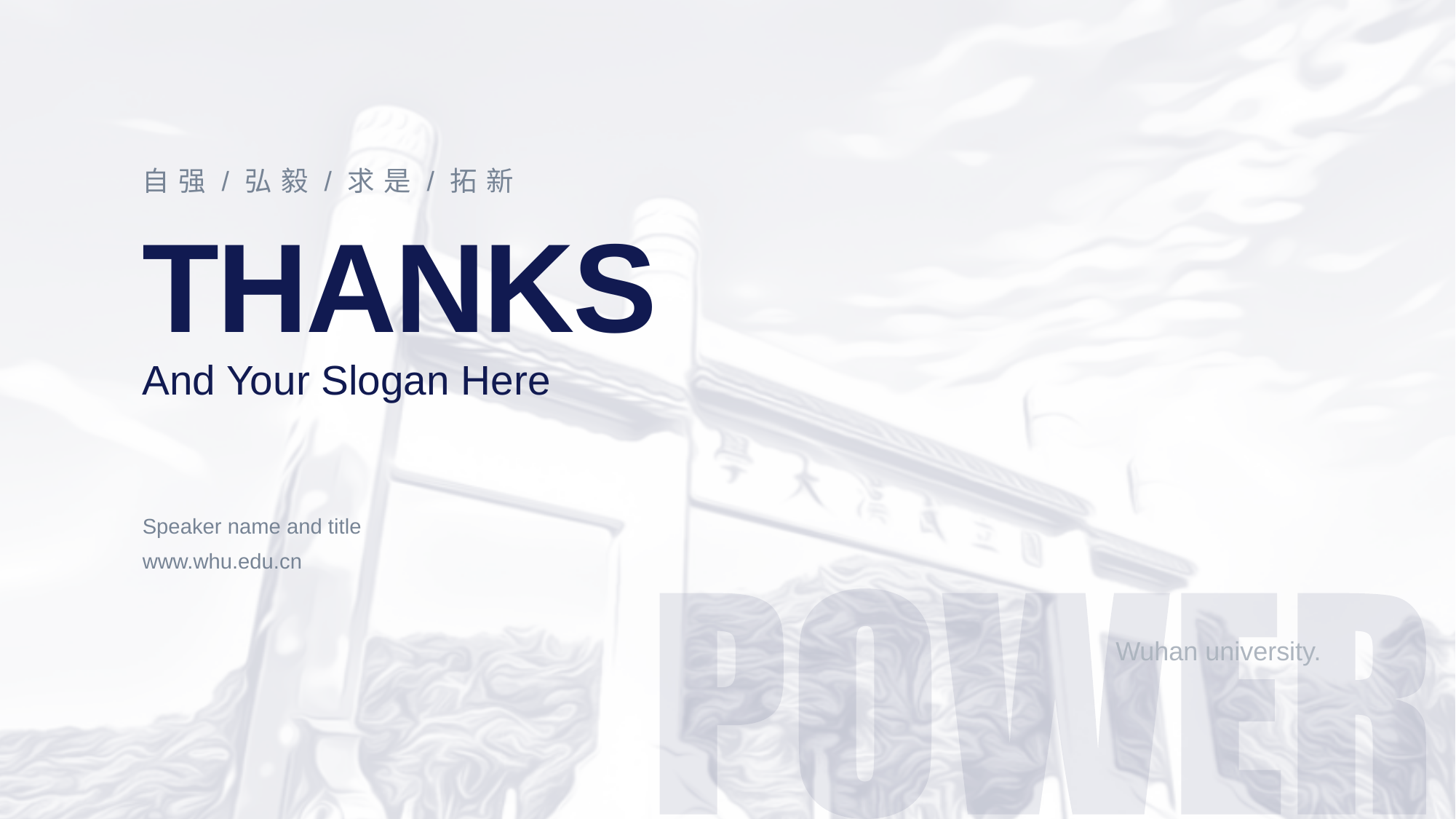

自强/弘毅/求是/拓新
# THANKS And Your Slogan Here
Speaker name and title
www.whu.edu.cn